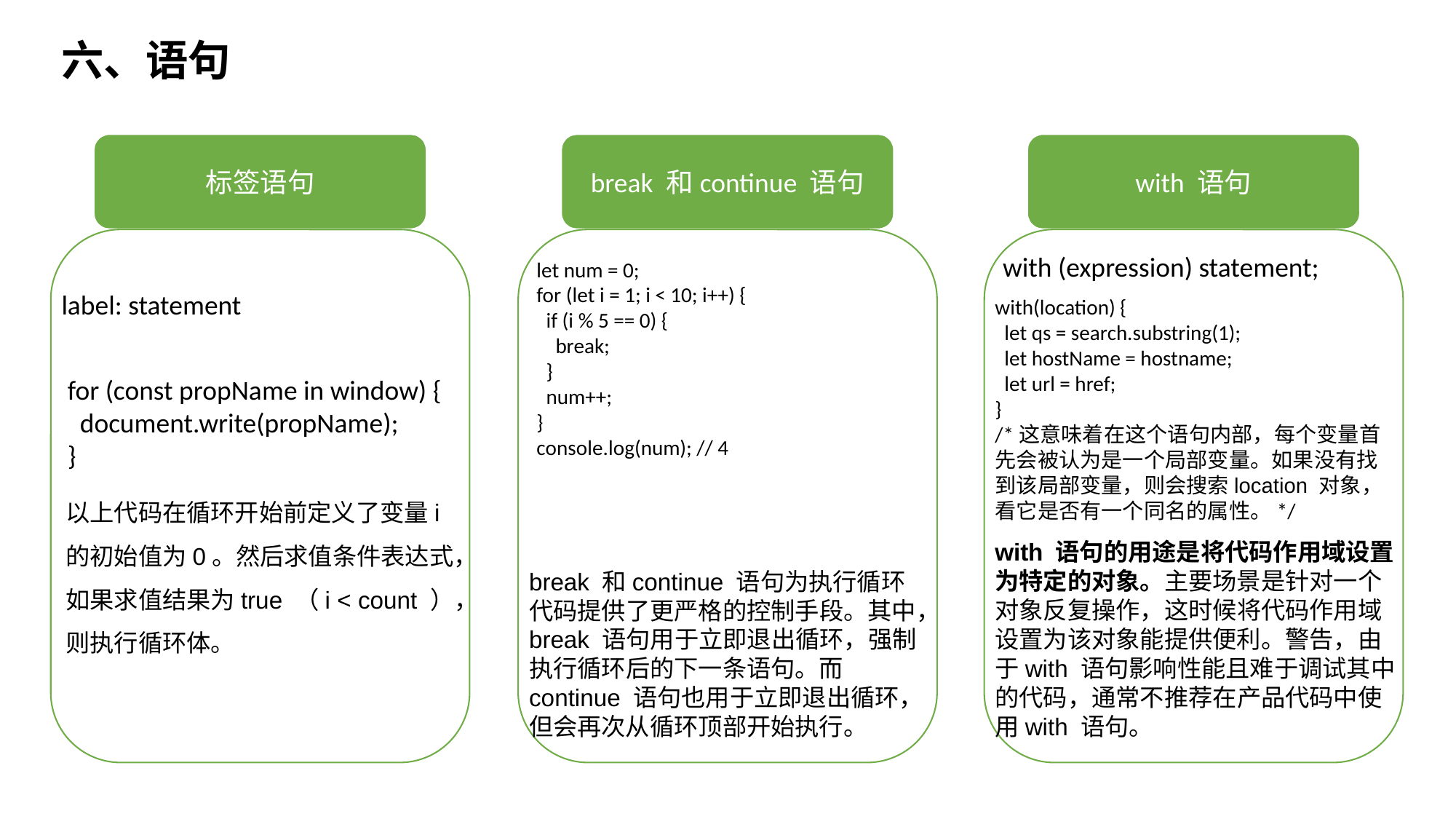

六、语句
标签语句

break 和continue 语句

with 语句

with (expression) statement;
let num = 0;
for (let i = 1; i < 10; i++) {
  if (i % 5 == 0) {
    break;
  }
  num++;
}
console.log(num); // 4
label: statement
with(location) {
  let qs = search.substring(1);
  let hostName = hostname;
  let url = href;
}
/*这意味着在这个语句内部，每个变量首先会被认为是一个局部变量。如果没有找到该局部变量，则会搜索location 对象，看它是否有一个同名的属性。*/
for (const propName in window) {
  document.write(propName);
}
以上代码在循环开始前定义了变量i 的初始值为0。然后求值条件表达式，如果求值结果为true （i < count ），则执行循环体。
with 语句的用途是将代码作用域设置为特定的对象。主要场景是针对一个对象反复操作，这时候将代码作用域设置为该对象能提供便利。警告，由于with 语句影响性能且难于调试其中的代码，通常不推荐在产品代码中使用with 语句。
break 和continue 语句为执行循环代码提供了更严格的控制手段。其中，break 语句用于立即退出循环，强制执行循环后的下一条语句。而continue 语句也用于立即退出循环，但会再次从循环顶部开始执行。